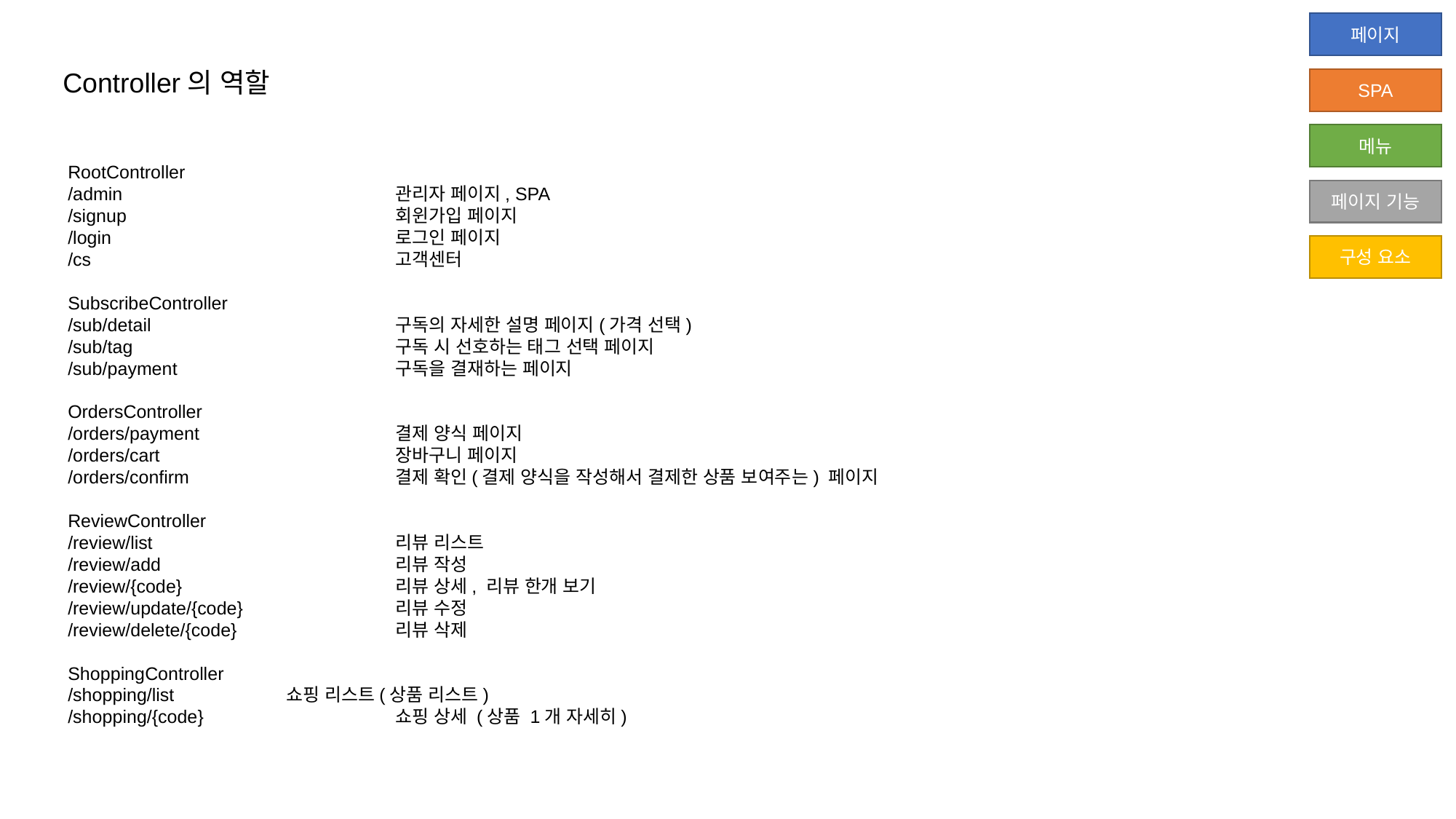

Controller의 역할
RootController
/admin			관리자 페이지, SPA
/signup			회윈가입 페이지
/login			로그인 페이지
/cs			고객센터

SubscribeController
/sub/detail			구독의 자세한 설명 페이지(가격 선택)
/sub/tag			구독 시 선호하는 태그 선택 페이지
/sub/payment		구독을 결재하는 페이지

OrdersController
/orders/payment		결제 양식 페이지
/orders/cart			장바구니 페이지
/orders/confirm		결제 확인(결제 양식을 작성해서 결제한 상품 보여주는) 페이지

ReviewController
/review/list			리뷰 리스트
/review/add			리뷰 작성
/review/{code}		리뷰 상세, 리뷰 한개 보기
/review/update/{code}		리뷰 수정
/review/delete/{code}		리뷰 삭제

ShoppingController
/shopping/list		쇼핑 리스트(상품 리스트)
/shopping/{code}		쇼핑 상세 (상품 1개 자세히)